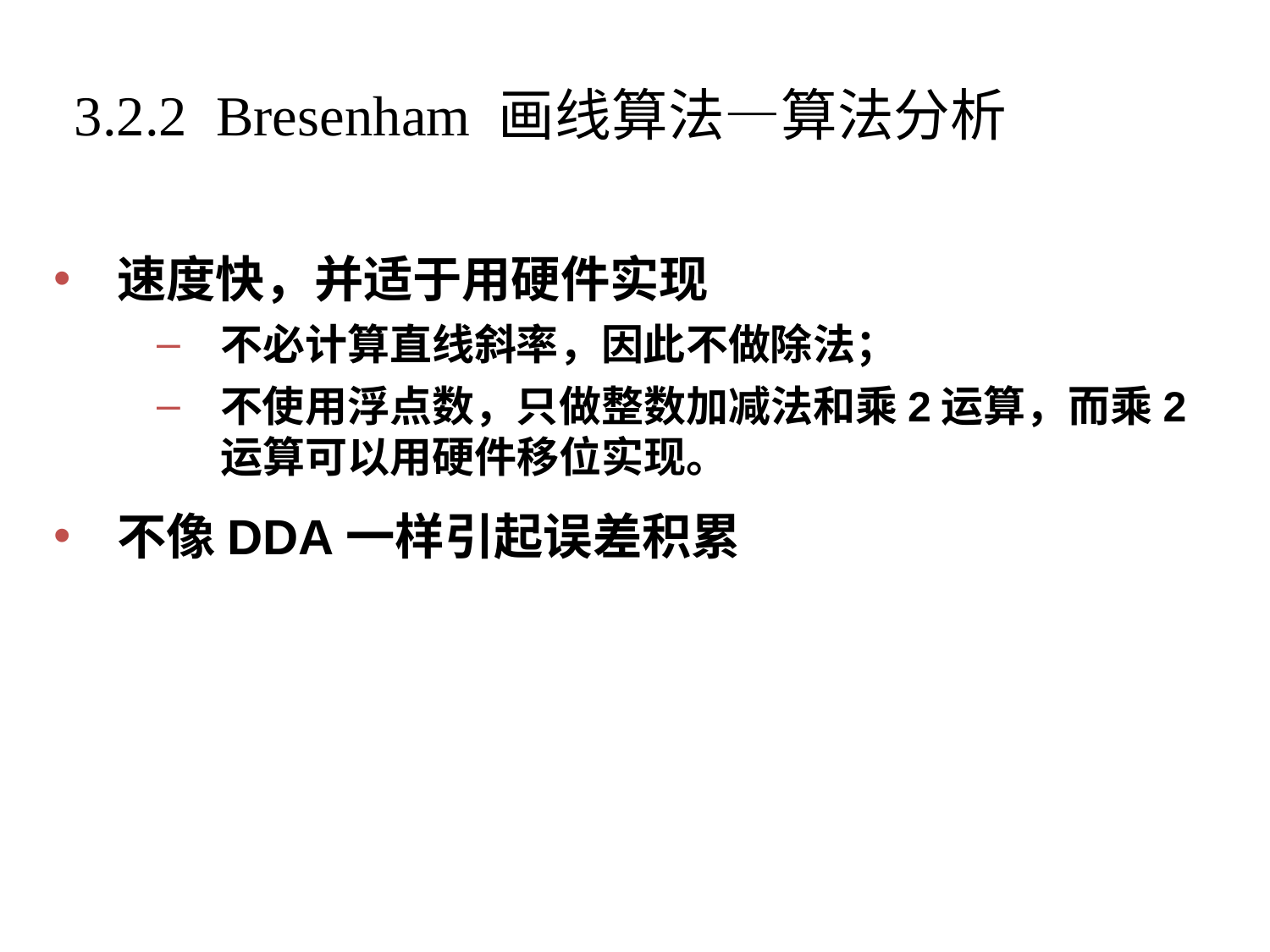

# 3.2.2  Bresenham 画线算法—算法分析
速度快，并适于用硬件实现
不必计算直线斜率，因此不做除法；
不使用浮点数，只做整数加减法和乘2运算，而乘2运算可以用硬件移位实现。
不像DDA一样引起误差积累